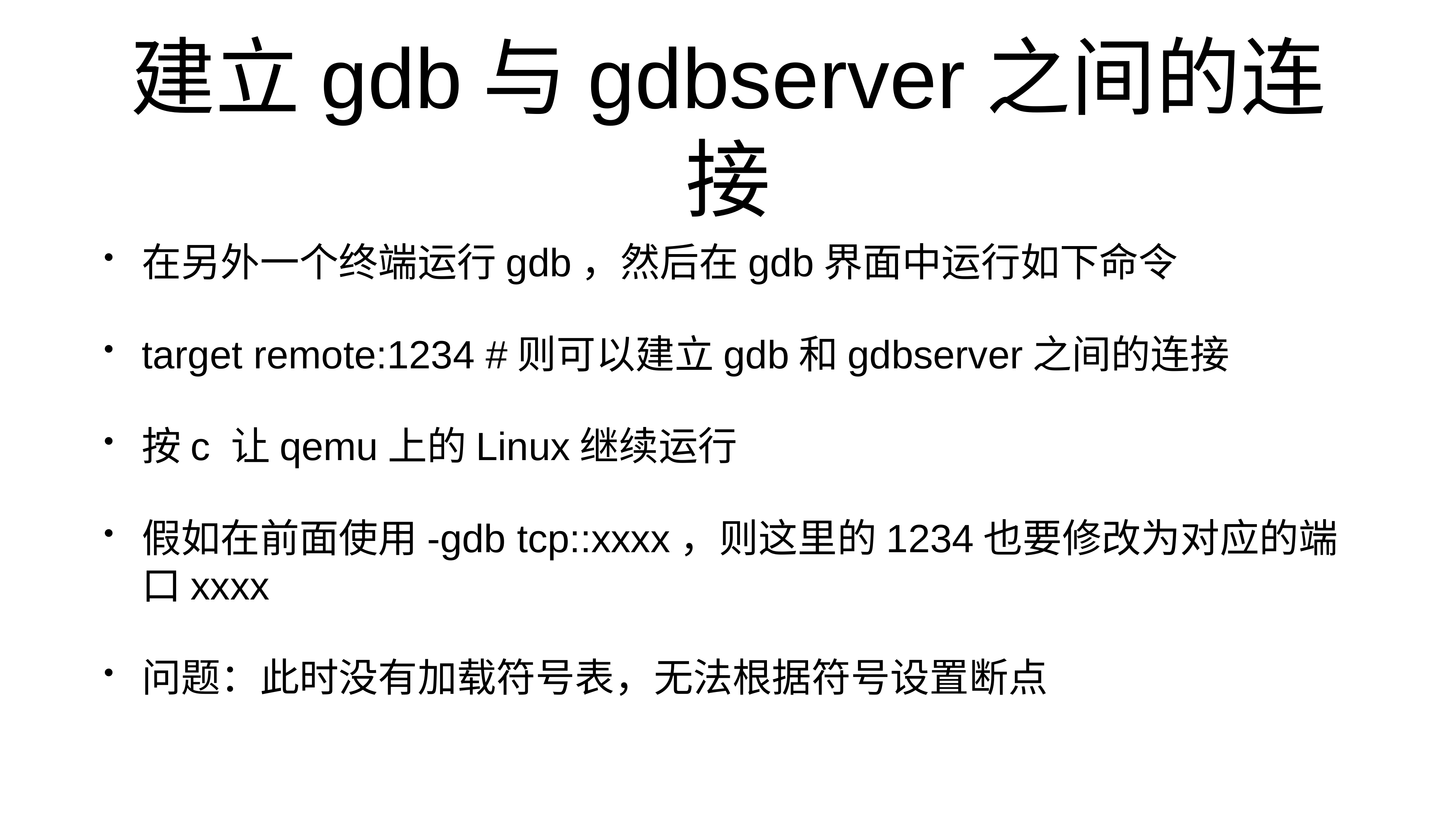

# 建立gdb与gdbserver之间的连接
在另外一个终端运行gdb，然后在gdb界面中运行如下命令
target remote:1234 #则可以建立gdb和gdbserver之间的连接
按c 让qemu上的Linux继续运行
假如在前面使用-gdb tcp::xxxx，则这里的1234也要修改为对应的端口xxxx
问题：此时没有加载符号表，无法根据符号设置断点